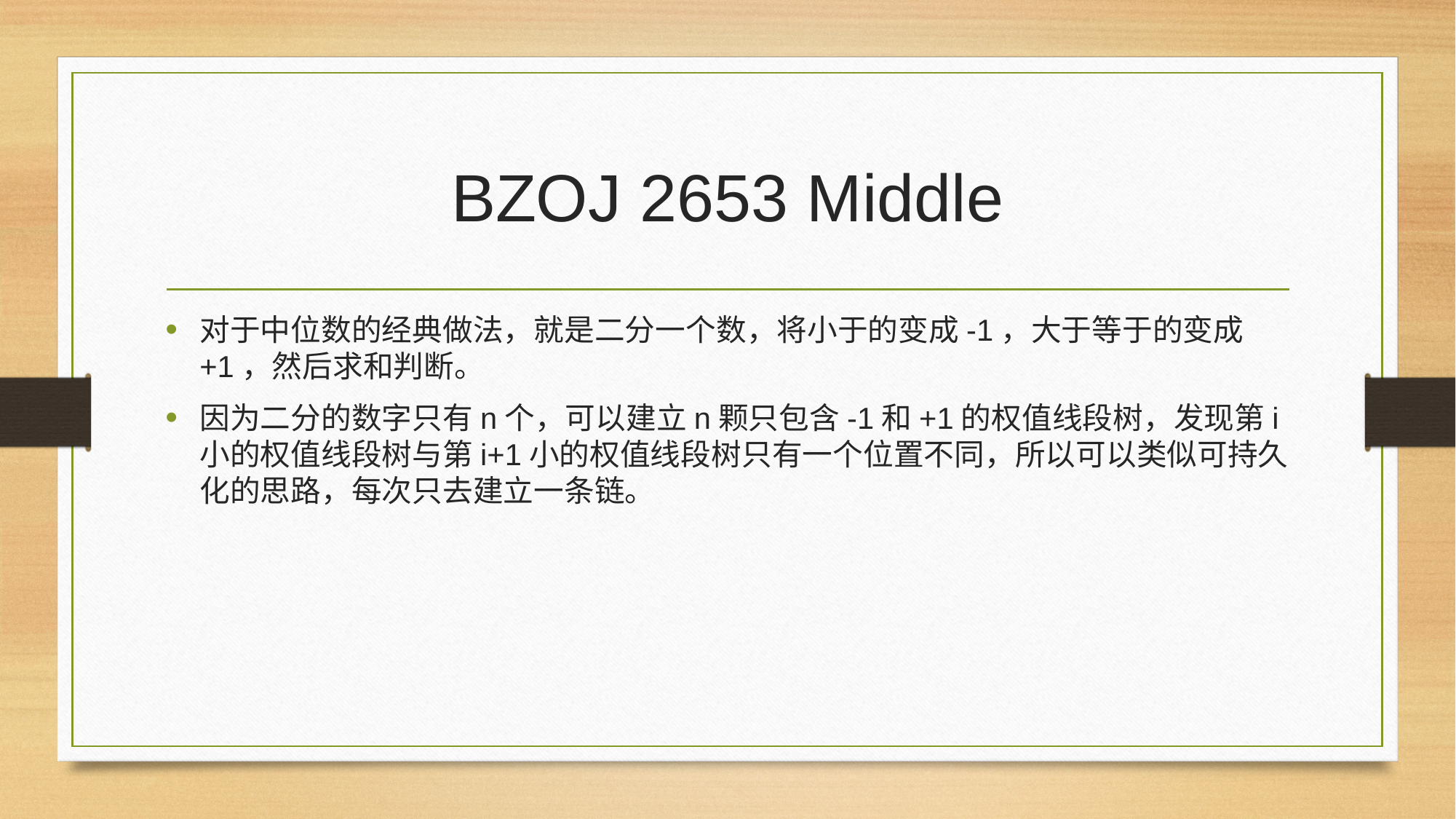

# BZOJ 2653 Middle
对于中位数的经典做法，就是二分一个数，将小于的变成-1，大于等于的变成+1，然后求和判断。
因为二分的数字只有n个，可以建立n颗只包含-1和+1的权值线段树，发现第i小的权值线段树与第i+1小的权值线段树只有一个位置不同，所以可以类似可持久化的思路，每次只去建立一条链。